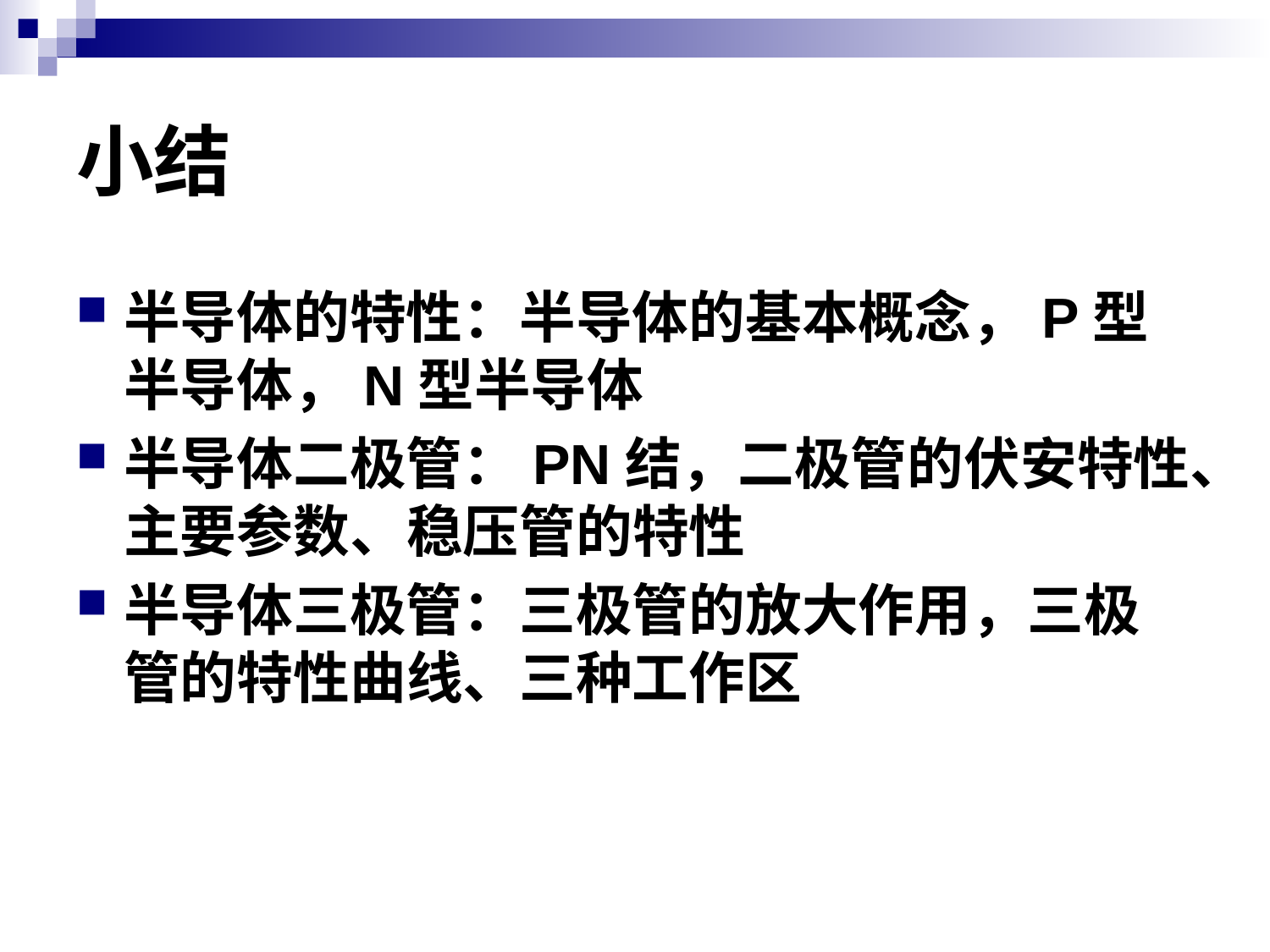

# 小结
半导体的特性：半导体的基本概念，P型半导体，N型半导体
半导体二极管：PN结，二极管的伏安特性、主要参数、稳压管的特性
半导体三极管：三极管的放大作用，三极管的特性曲线、三种工作区

70